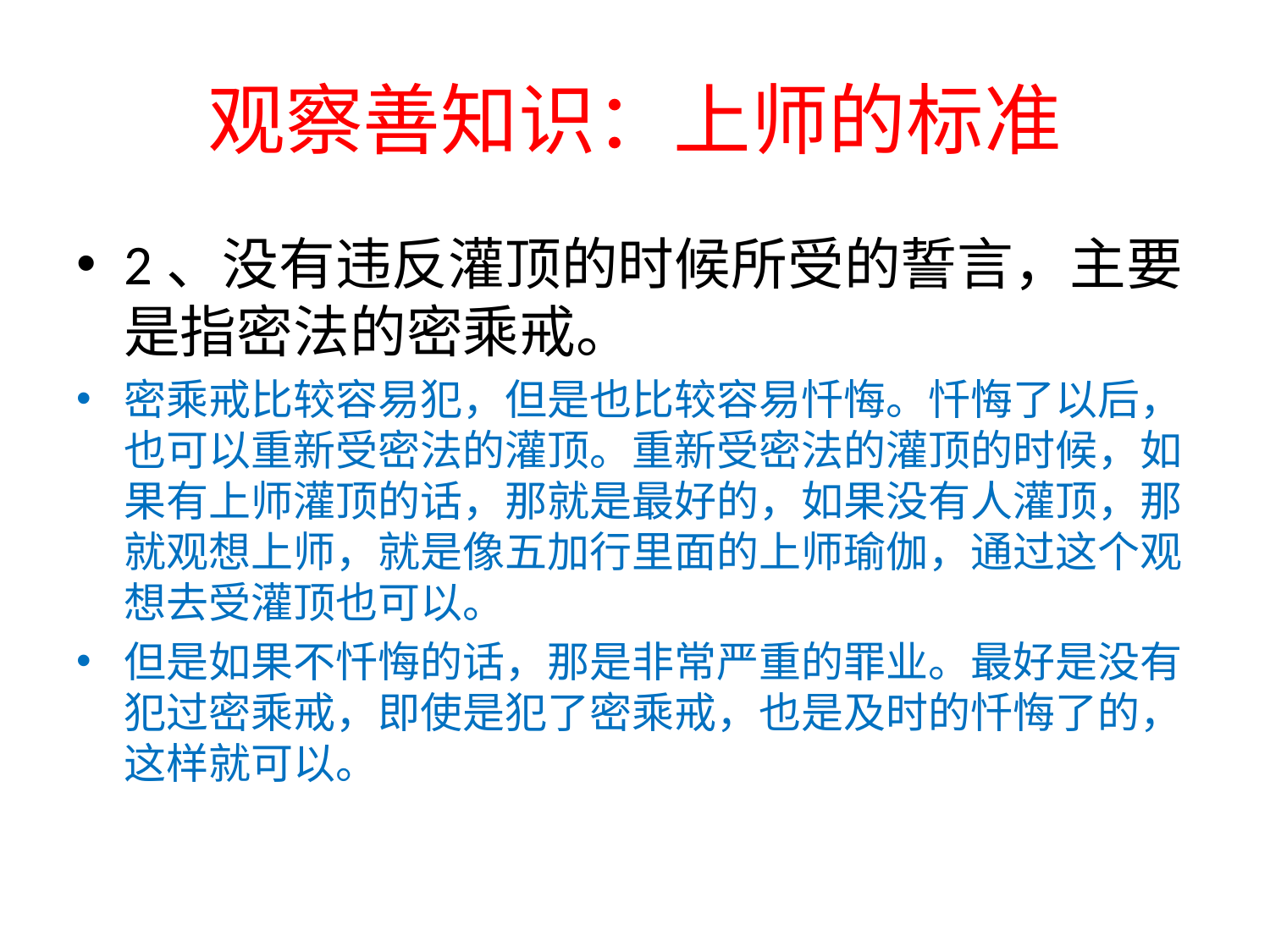

# 观察善知识：上师的标准
2、没有违反灌顶的时候所受的誓言，主要是指密法的密乘戒。
密乘戒比较容易犯，但是也比较容易忏悔。忏悔了以后，也可以重新受密法的灌顶。重新受密法的灌顶的时候，如果有上师灌顶的话，那就是最好的，如果没有人灌顶，那就观想上师，就是像五加行里面的上师瑜伽，通过这个观想去受灌顶也可以。
但是如果不忏悔的话，那是非常严重的罪业。最好是没有犯过密乘戒，即使是犯了密乘戒，也是及时的忏悔了的，这样就可以。